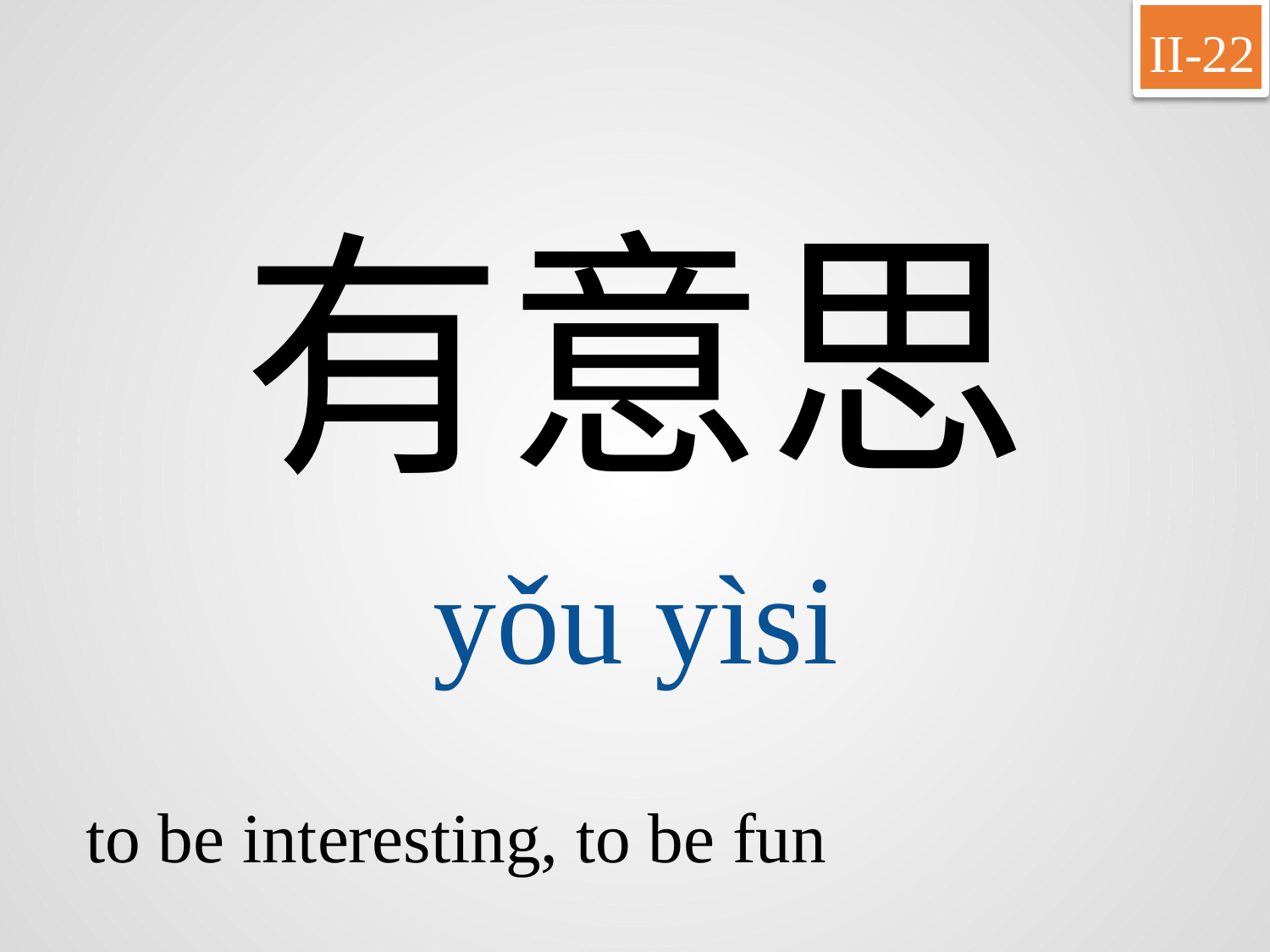

II-22

有意思
yǒu	yìsi
to be interesting, to be fun